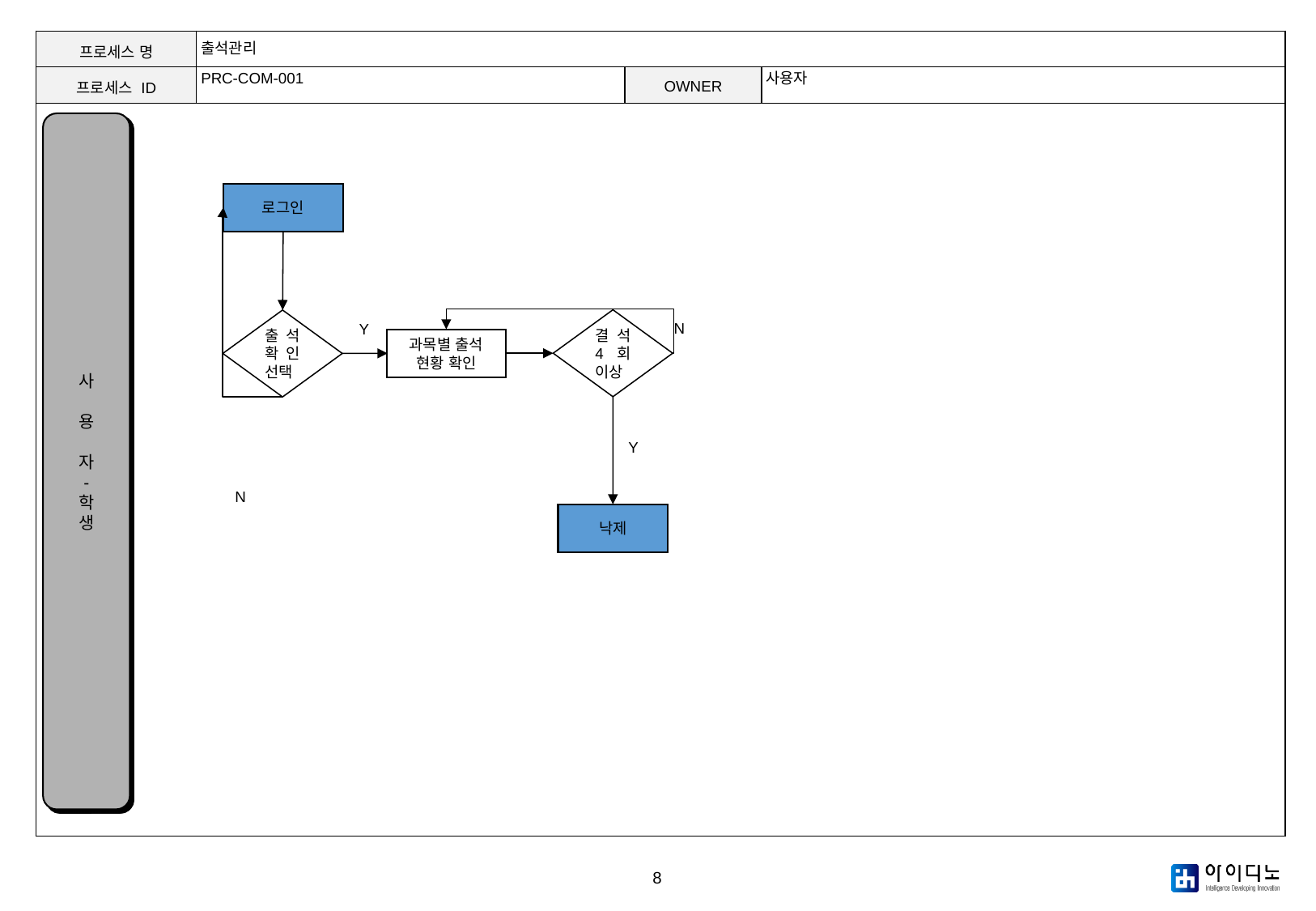

# 출석관리
PRC-COM-001
사용자
사

용

자
-
학
생

로그인
결석 4회 이상
N
출석확인 선택
Y
과목별 출석 현황 확인
Y

N
낙제